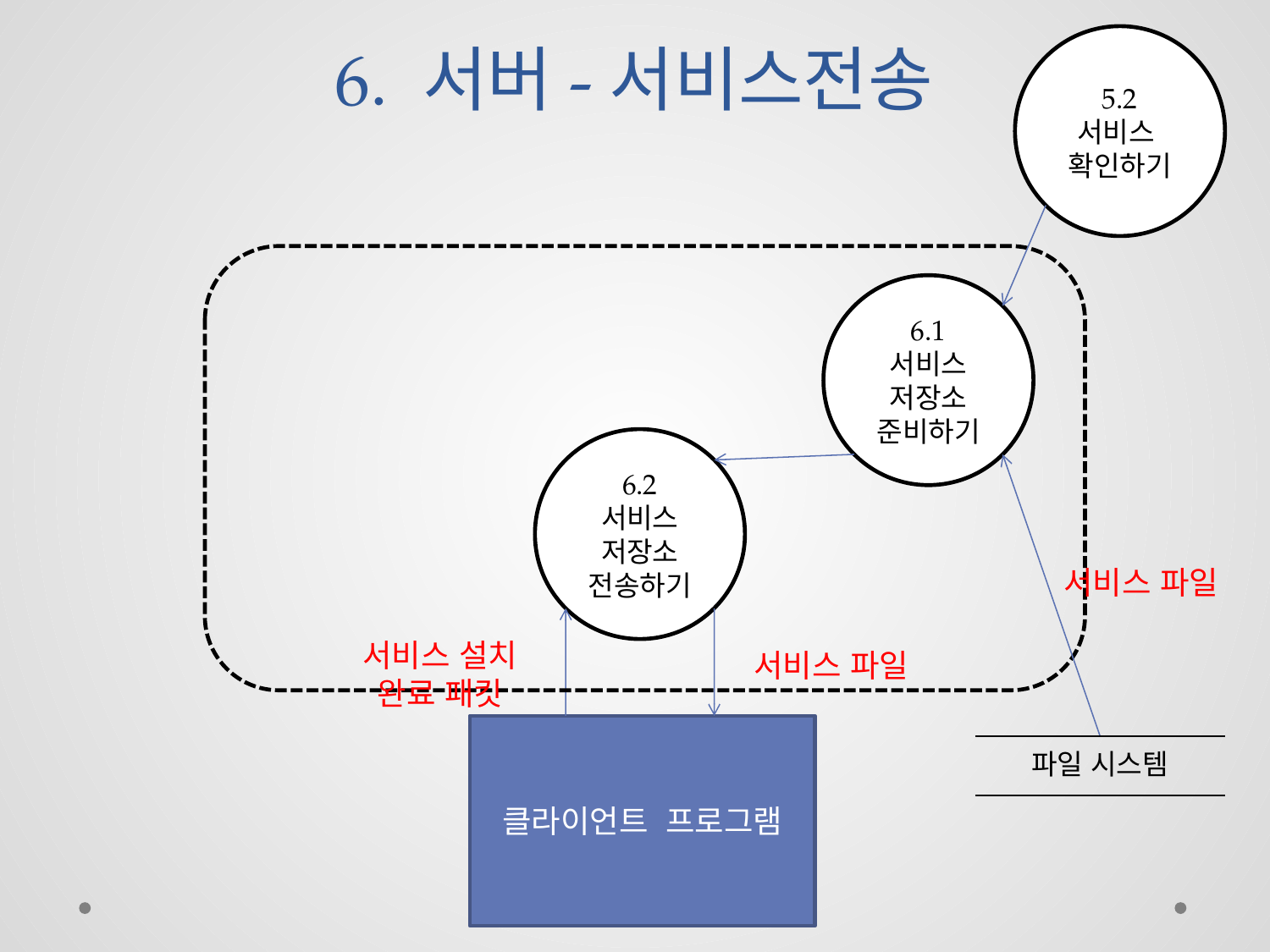

# 6. 서버-서비스전송
5.2
서비스
확인하기

6.1
서비스 저장소 준비하기
6.2
서비스 저장소 전송하기
서비스 파일
서비스 설치 완료 패킷
서비스 파일
클라이언트  프로그램
| 파일 시스템 |
| --- |